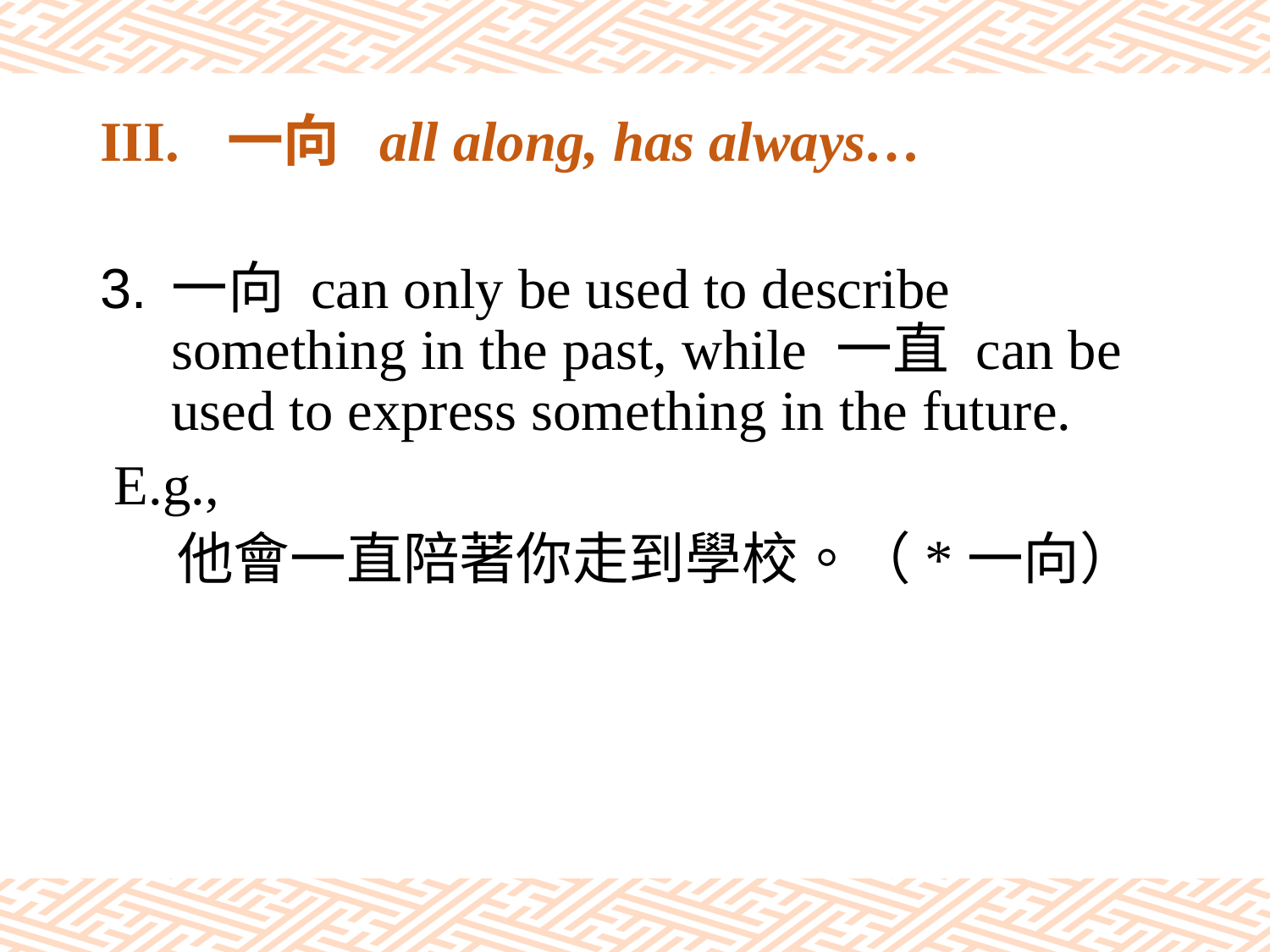

# III.	一向  all along, has always…
一向 can only be used to describe something in the past, while 一直 can be used to express something in the future.
 E.g.,
     他會一直陪著你走到學校。（*一向）